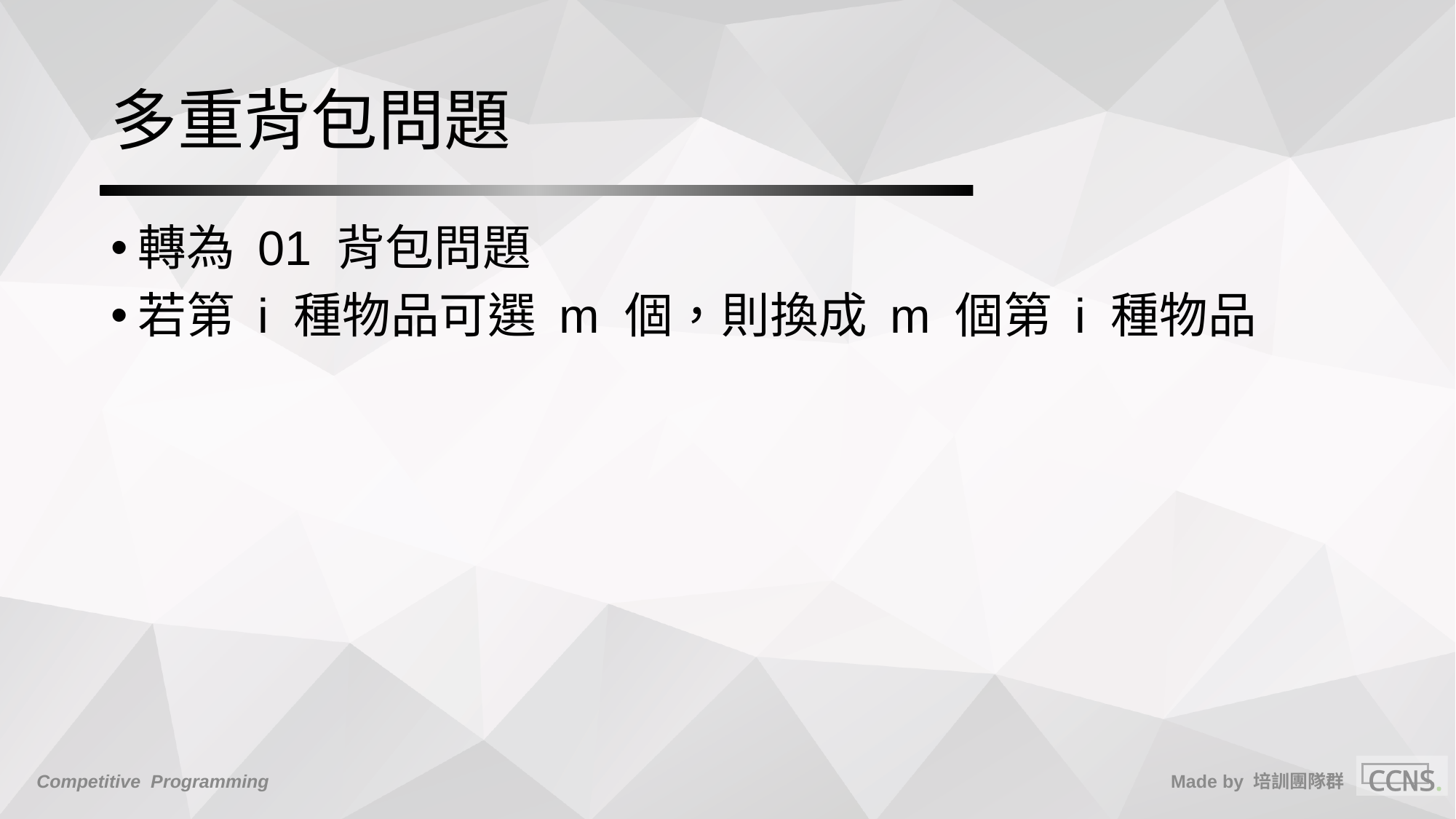

# 多重背包問題
轉為 01 背包問題
若第 i 種物品可選 m 個，則換成 m 個第 i 種物品